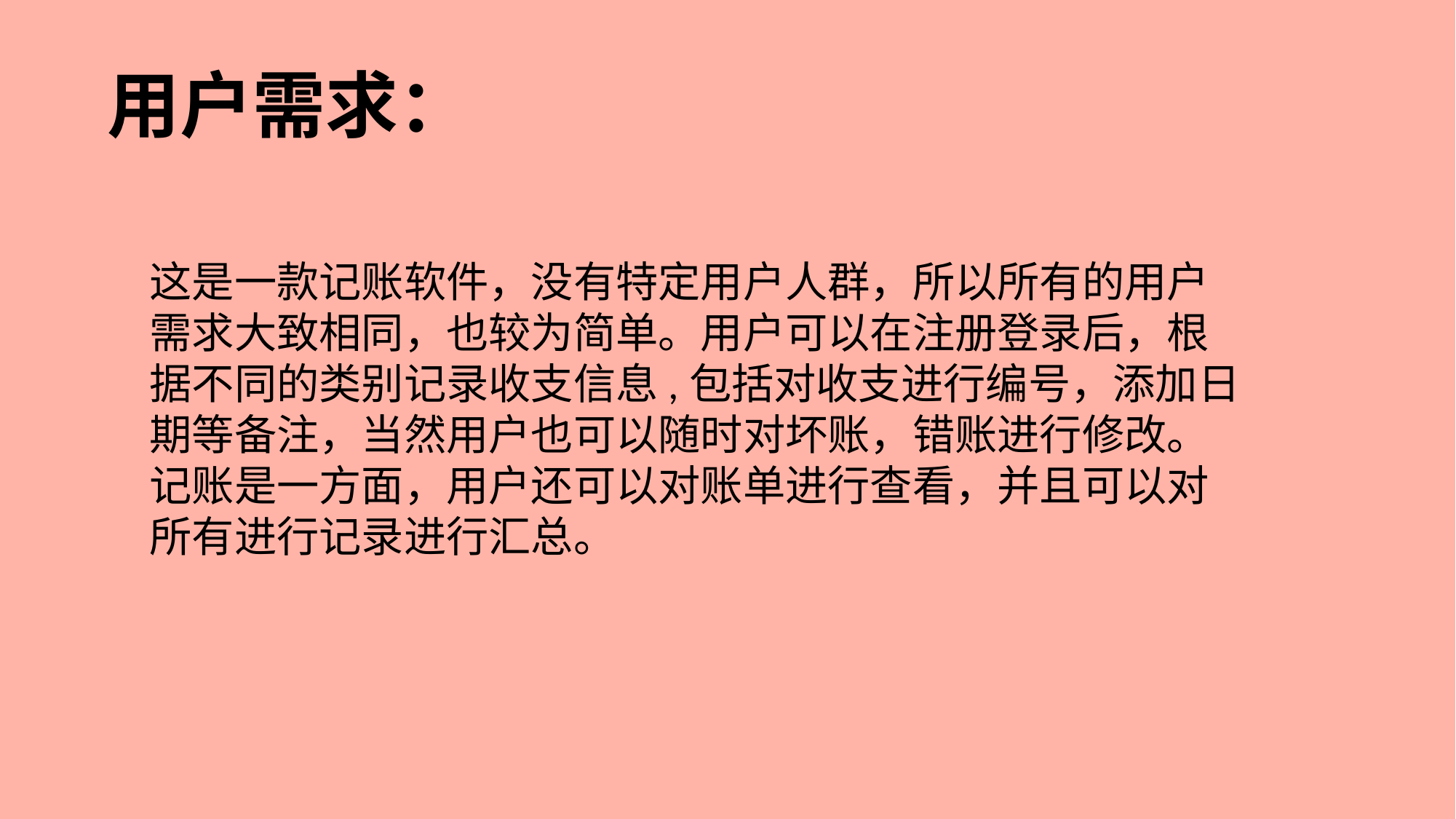

用户需求：
这是一款记账软件，没有特定用户人群，所以所有的用户
需求大致相同，也较为简单。用户可以在注册登录后，根
据不同的类别记录收支信息,包括对收支进行编号，添加日
期等备注，当然用户也可以随时对坏账，错账进行修改。
记账是一方面，用户还可以对账单进行查看，并且可以对
所有进行记录进行汇总。